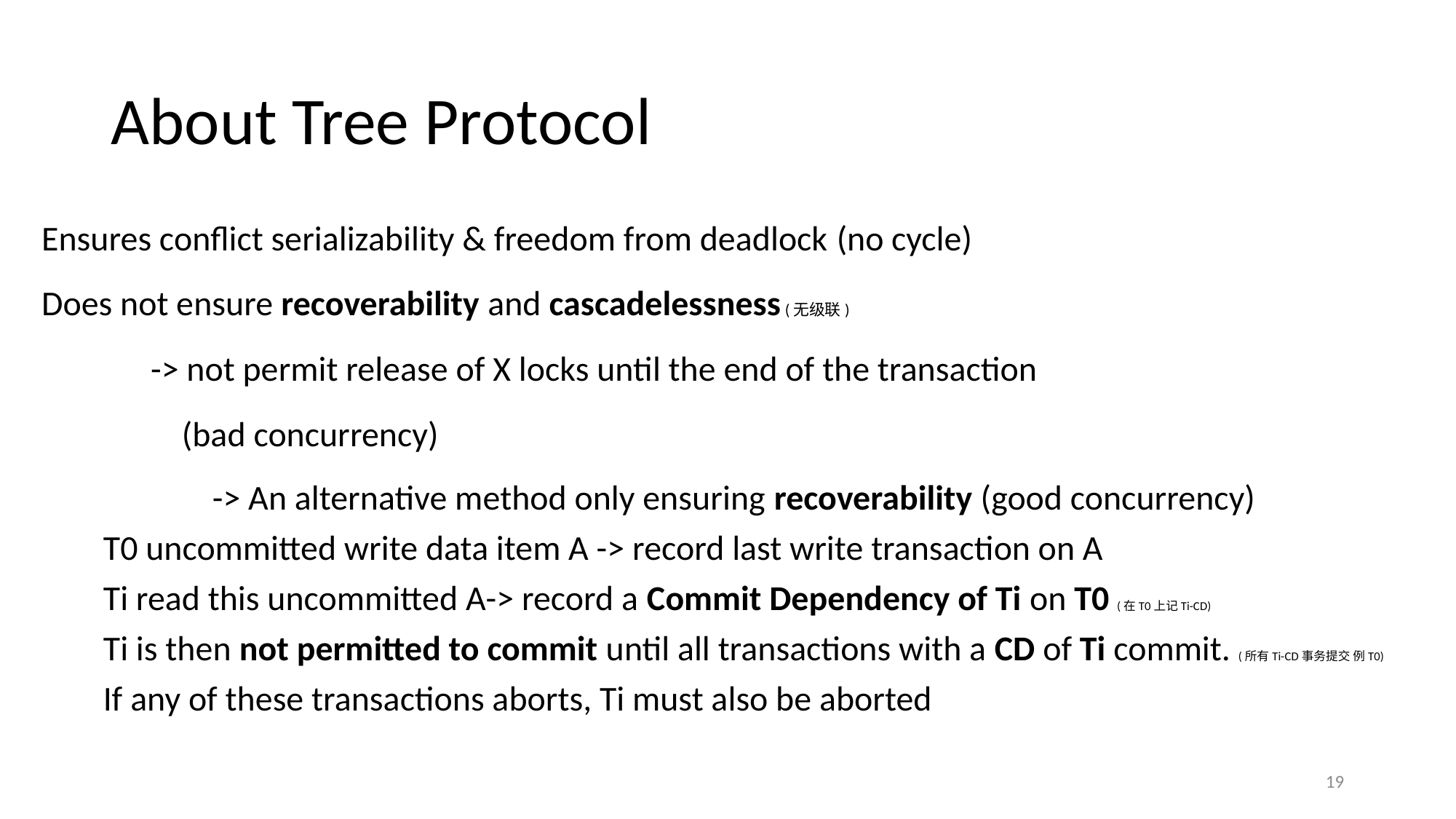

# About Tree Protocol
Ensures conflict serializability & freedom from deadlock (no cycle)
Does not ensure recoverability and cascadelessness (无级联)
	-> not permit release of X locks until the end of the transaction
	    (bad concurrency)

	-> An alternative method only ensuring recoverability (good concurrency)
T0 uncommitted write data item A -> record last write transaction on A
Ti read this uncommitted A-> record a Commit Dependency of Ti on T0 (在T0上记Ti-CD)
Ti is then not permitted to commit until all transactions with a CD of Ti commit. (所有Ti-CD事务提交 例T0)
If any of these transactions aborts, Ti must also be aborted
19